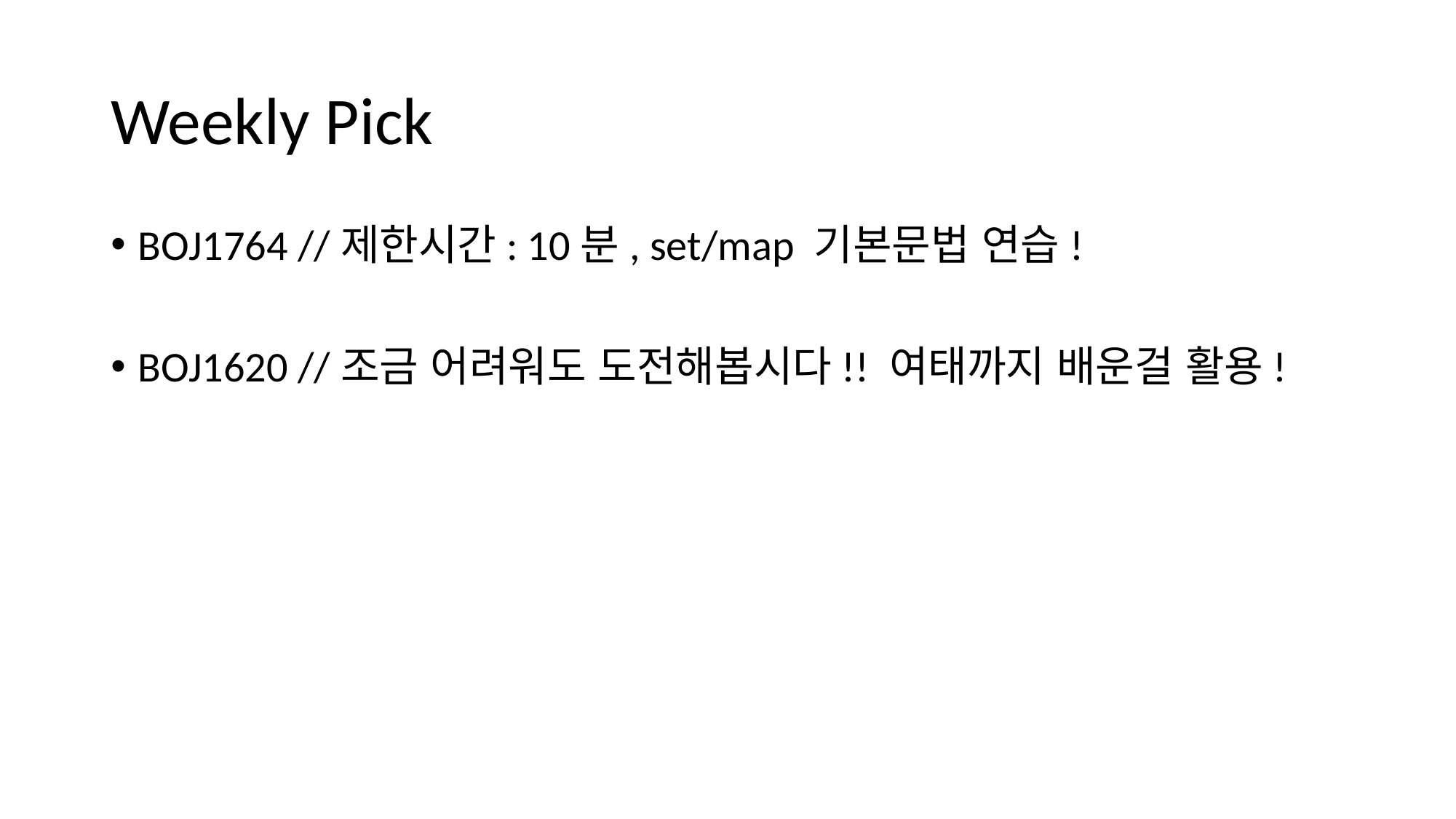

# Weekly Pick
BOJ1764 //제한시간: 10분, set/map 기본문법 연습!

BOJ1620 //조금 어려워도 도전해봅시다!! 여태까지 배운걸 활용!